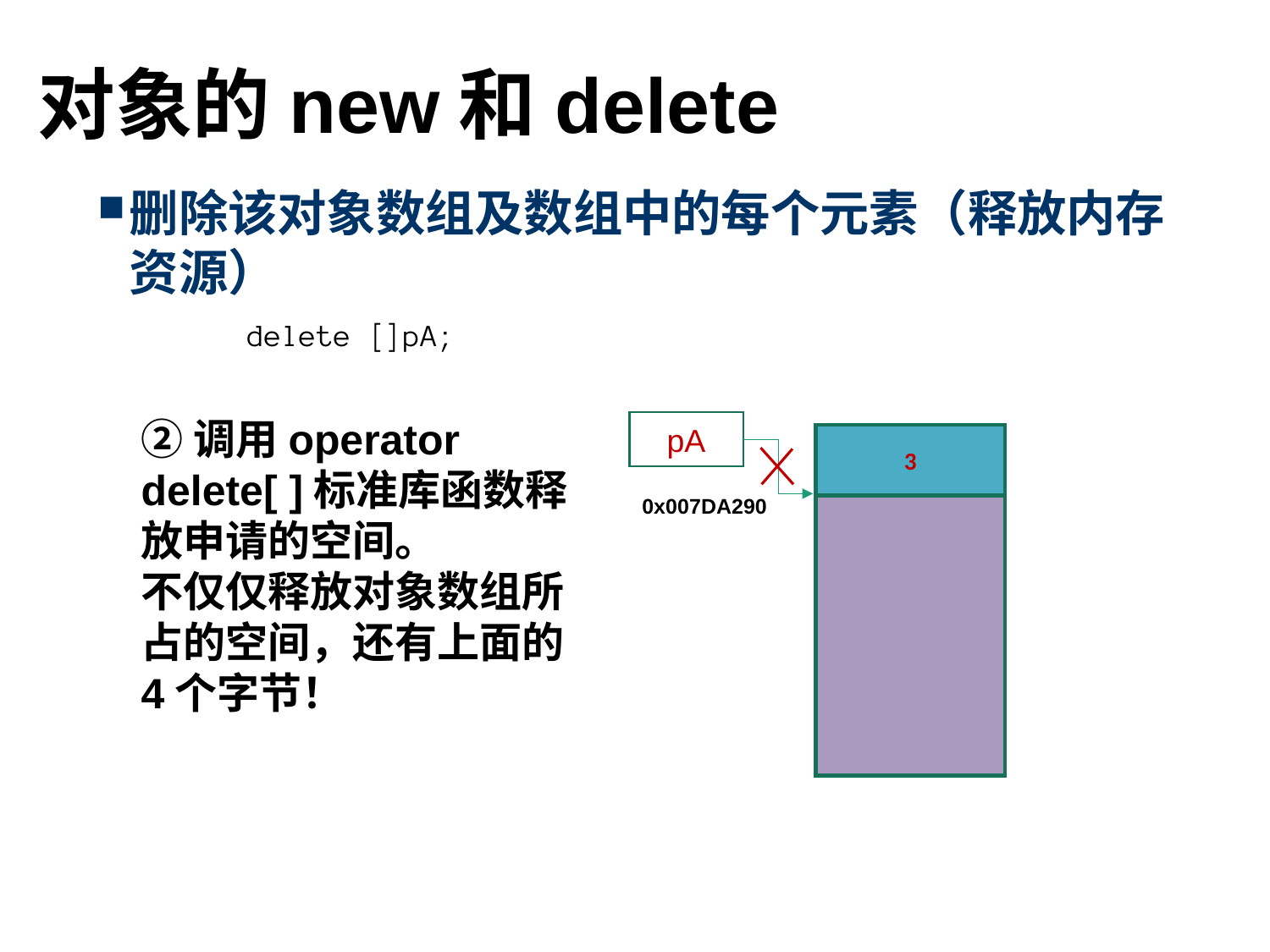

# 对象的new和delete
删除该对象数组及数组中的每个元素（释放内存资源）

delete []pA;
②调用operator delete[ ]标准库函数释放申请的空间。
不仅仅释放对象数组所占的空间，还有上面的4个字节！
pA
3

3

0x007DA290